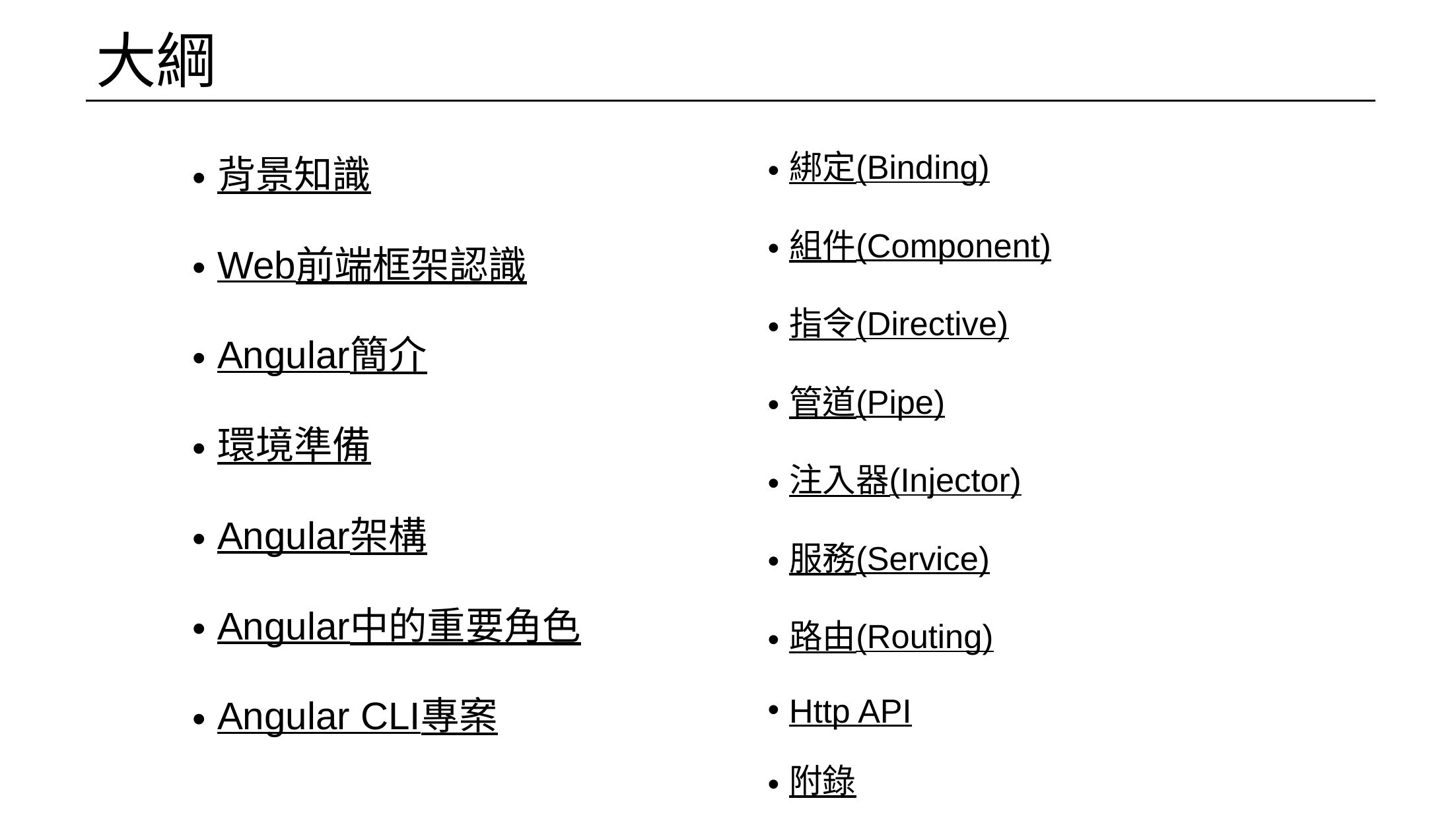

# 大綱
背景知識
Web前端框架認識
Angular簡介
環境準備
Angular架構
Angular中的重要角色
Angular CLI專案
綁定(Binding)
組件(Component)
指令(Directive)
管道(Pipe)
注入器(Injector)
服務(Service)
路由(Routing)
Http API
附錄